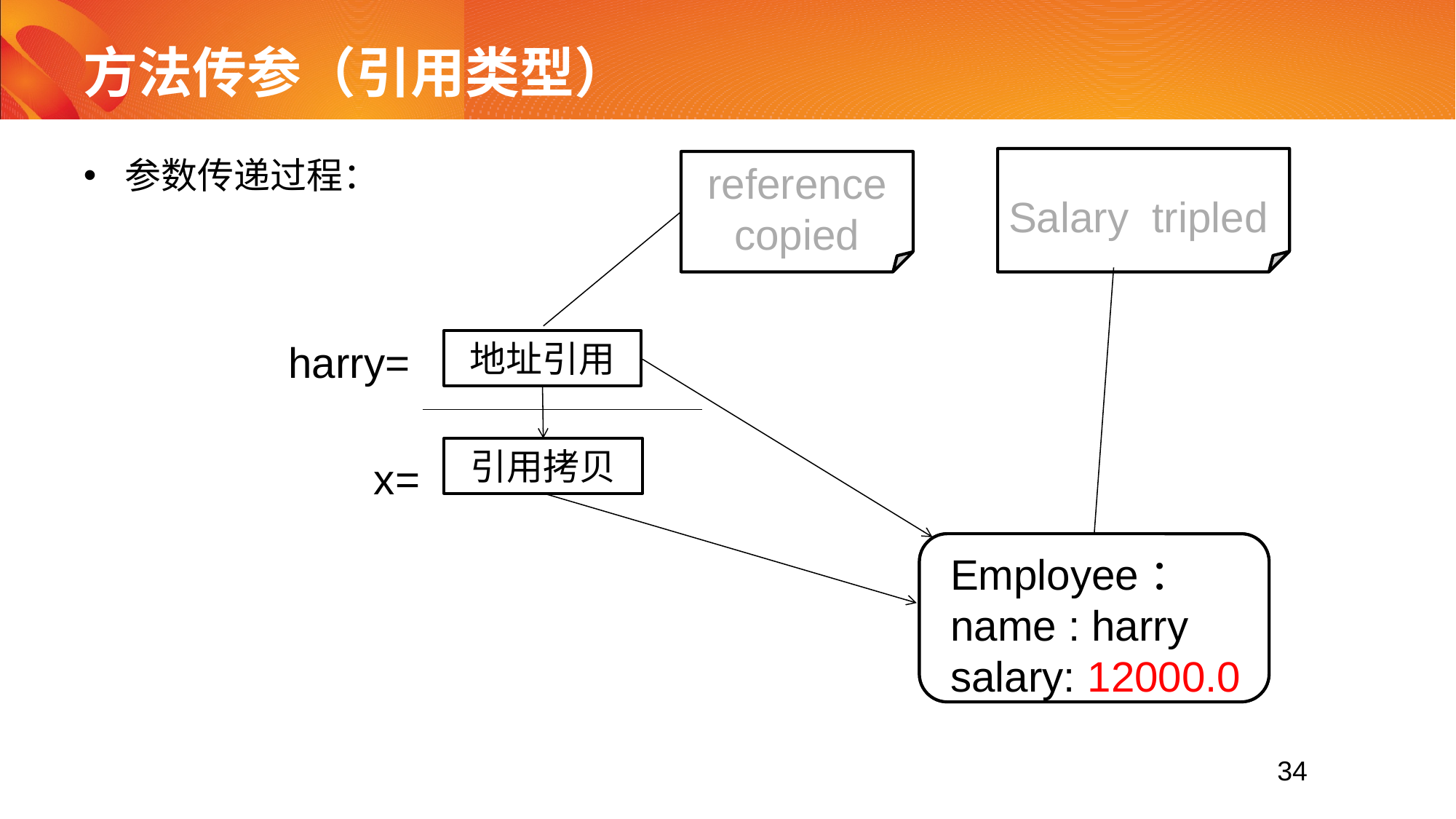

# 方法传参（引用类型）
参数传递过程：

Salary  tripled
reference copied

harry=
地址引用
引用拷贝
x=
 Employee：
 name : harry
 salary: 4000.0
 Employee：
 name : harry
 salary: 12000.0